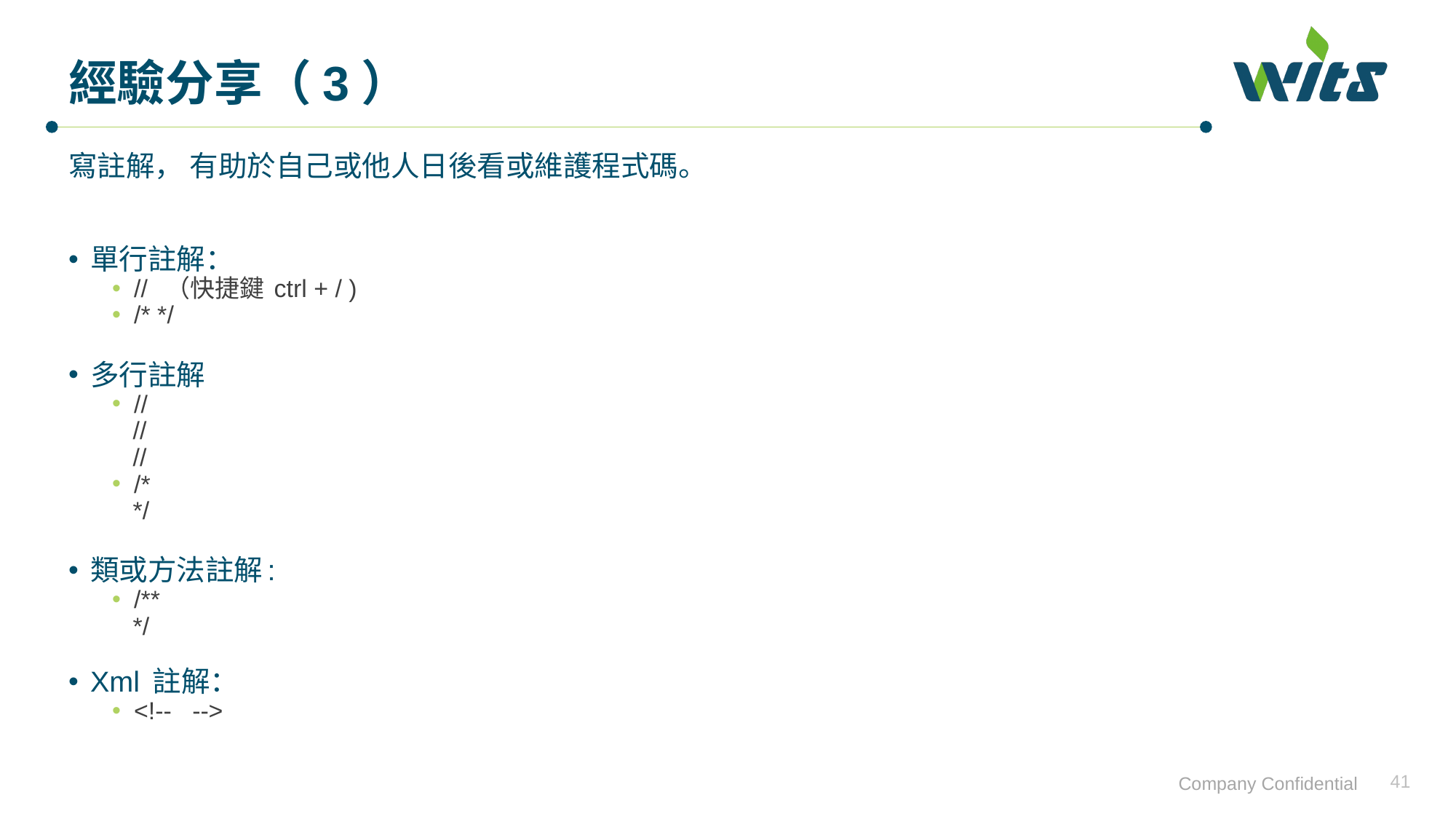

# 經驗分享（3）
寫註解， 有助於自己或他人日後看或維護程式碼。

單行註解：
//  （快捷鍵 ctrl + / )
/* */

多行註解
//
   //
   //
/*
   */

類或方法註解:
/**
   */

Xml 註解：
<!--   -->

41